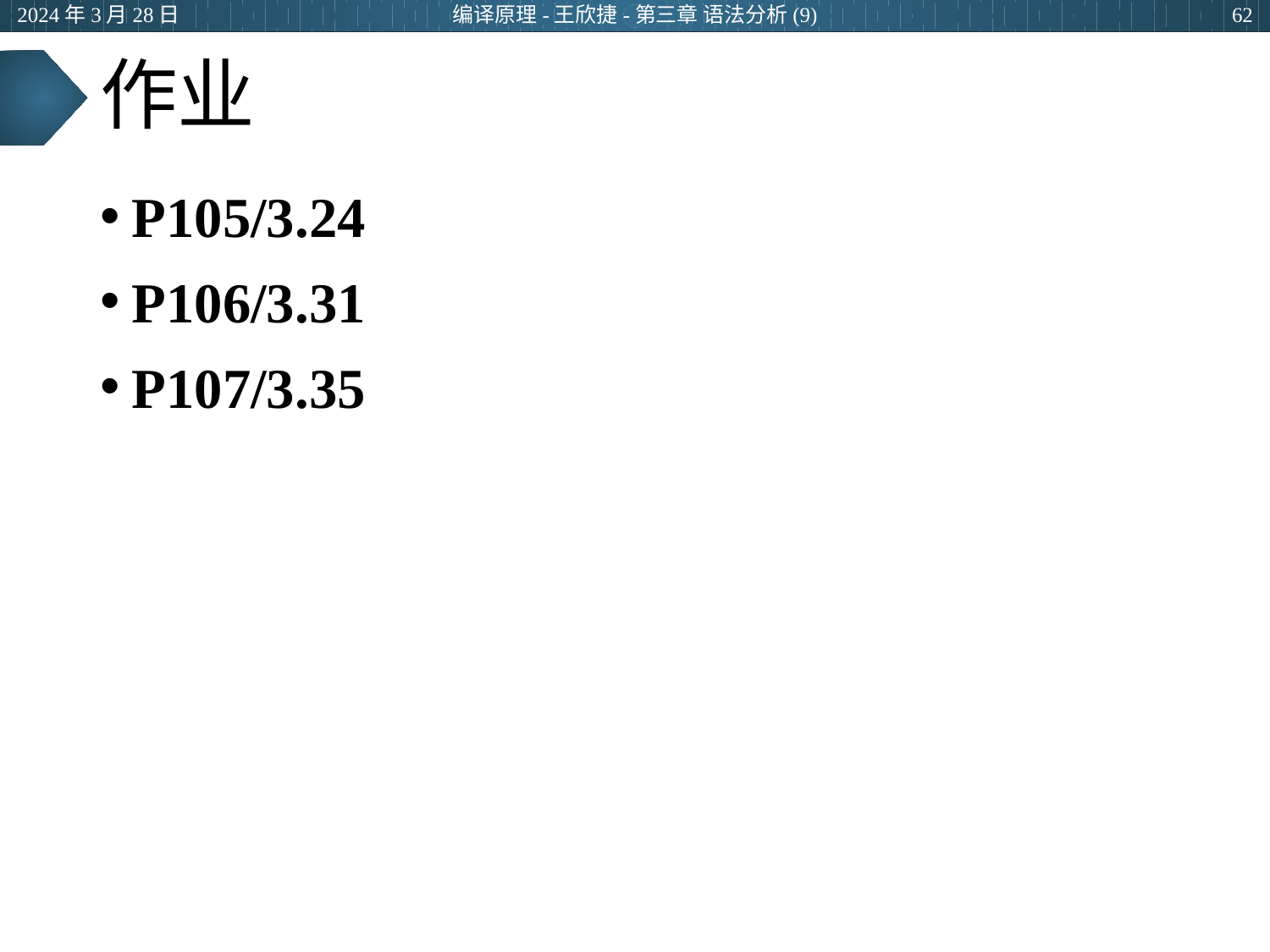

2024年3月28日
编译原理-王欣捷-第三章 语法分析(9)
62
# 作业
P105/3.24
P106/3.31
P107/3.35